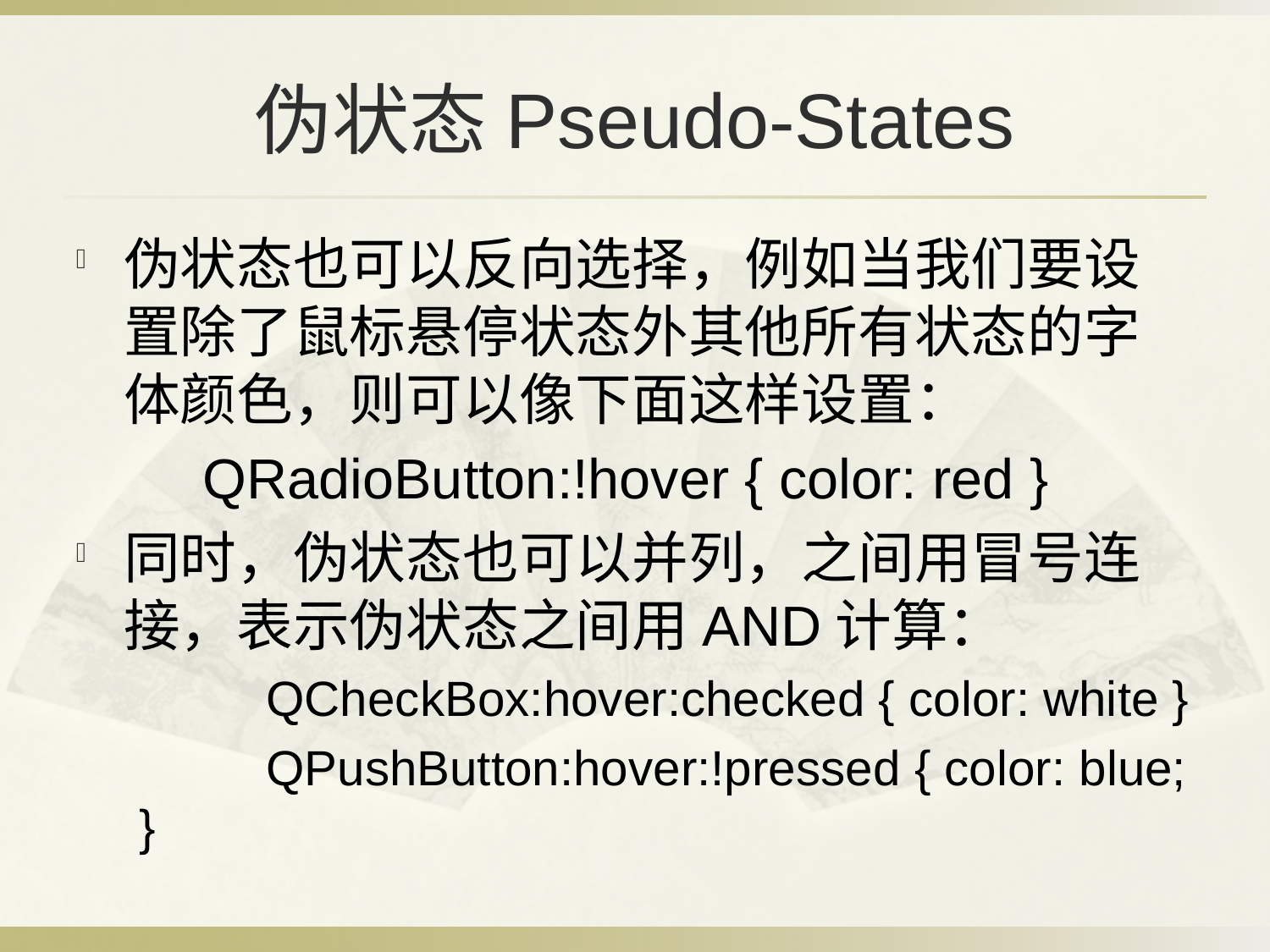

# 伪状态Pseudo-States
伪状态也可以反向选择，例如当我们要设置除了鼠标悬停状态外其他所有状态的字体颜色，则可以像下面这样设置：
	QRadioButton:!hover { color: red }
同时，伪状态也可以并列，之间用冒号连接，表示伪状态之间用AND计算：
	QCheckBox:hover:checked { color: white }
	QPushButton:hover:!pressed { color: blue; }